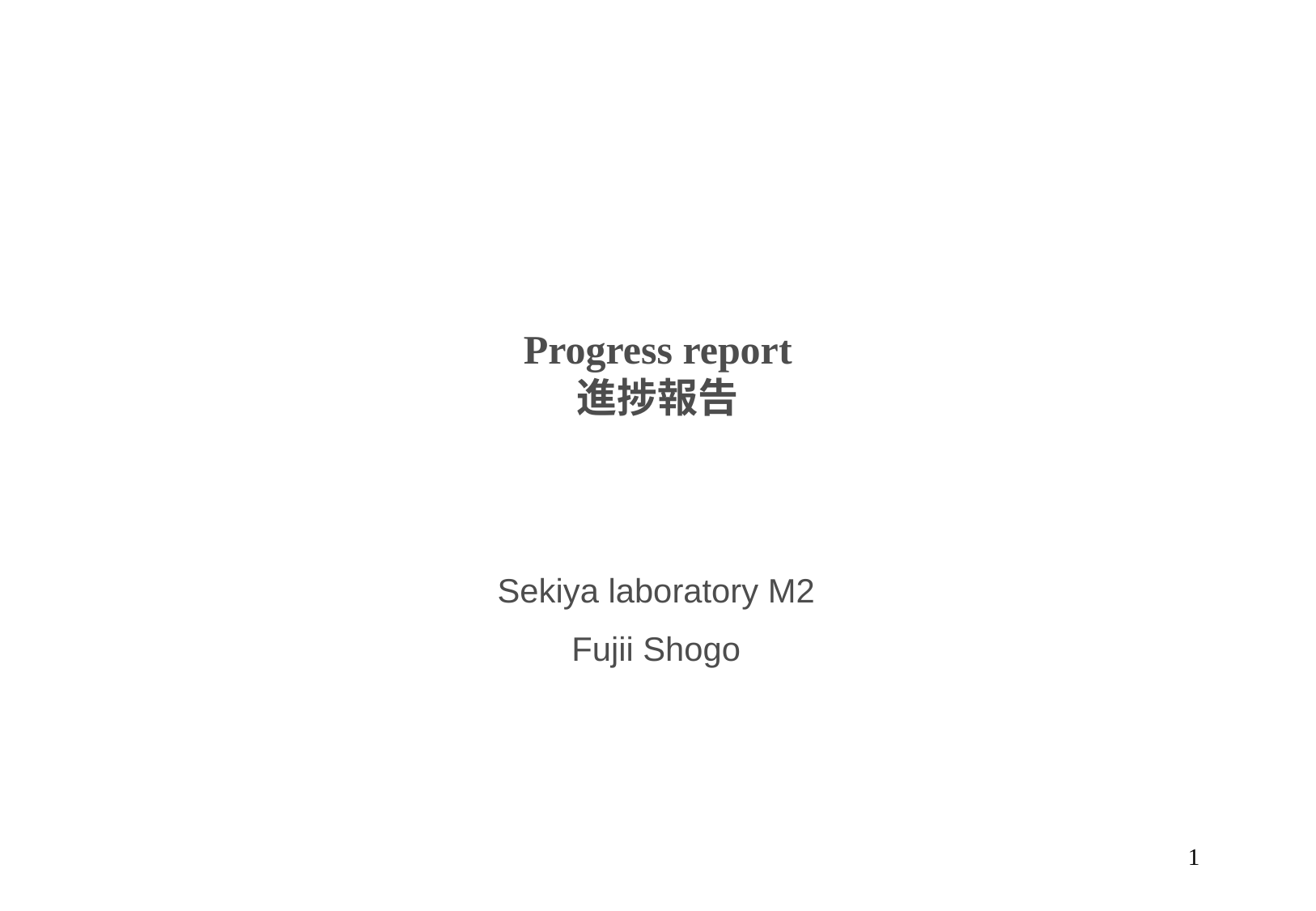

# Progress report 進捗報告
Sekiya laboratory M2
Fujii Shogo
1